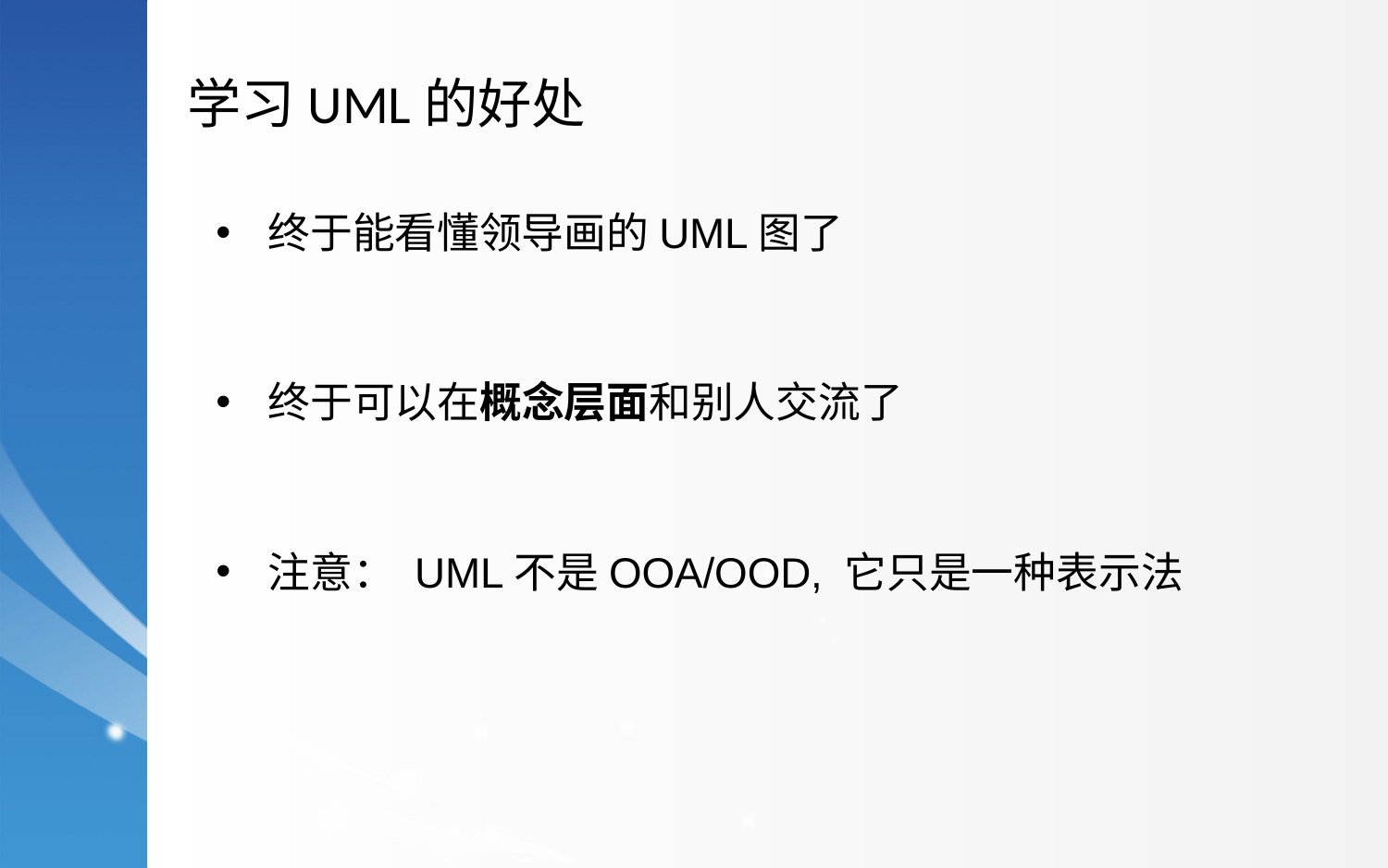

学习UML的好处
终于能看懂领导画的UML图了

终于可以在概念层面和别人交流了

注意： UML不是OOA/OOD, 它只是一种表示法